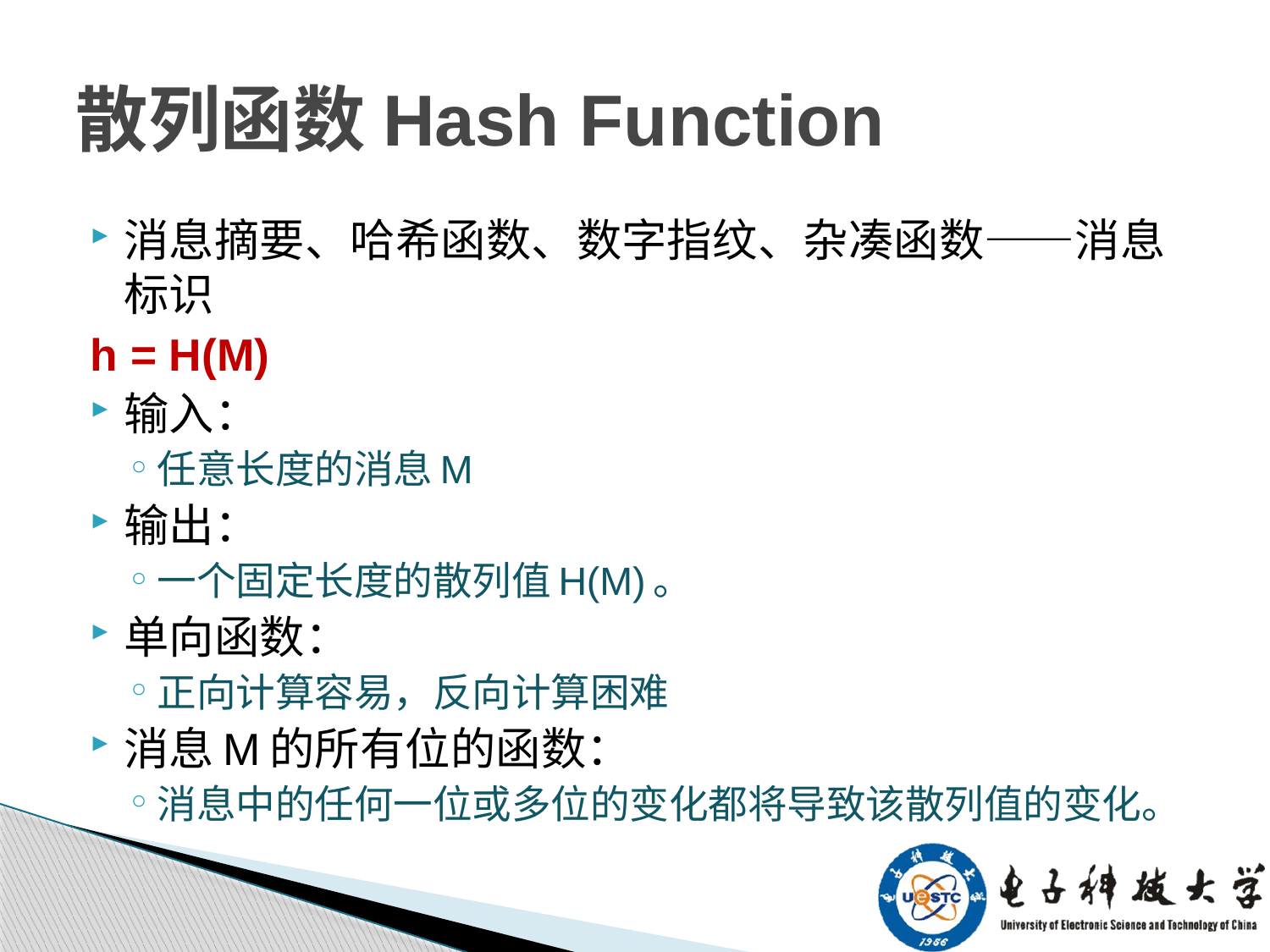

# 散列函数Hash Function
消息摘要、哈希函数、数字指纹、杂凑函数——消息标识
h = H(M)
输入：
任意长度的消息M
输出：
一个固定长度的散列值H(M)。
单向函数：
正向计算容易，反向计算困难
消息M的所有位的函数：
消息中的任何一位或多位的变化都将导致该散列值的变化。